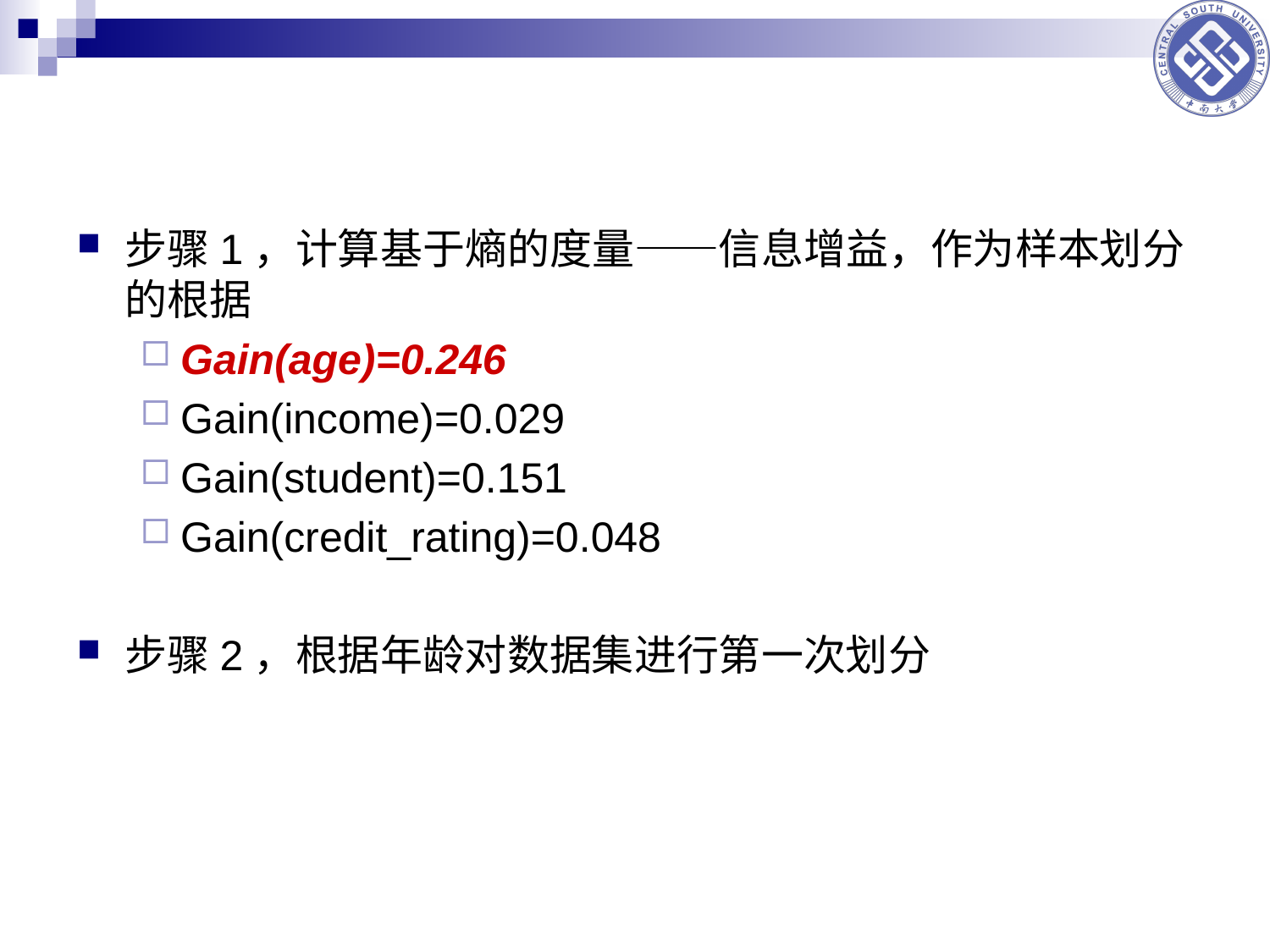

步骤1，计算基于熵的度量——信息增益，作为样本划分的根据
Gain(age)=0.246
Gain(income)=0.029
Gain(student)=0.151
Gain(credit_rating)=0.048

步骤2，根据年龄对数据集进行第一次划分